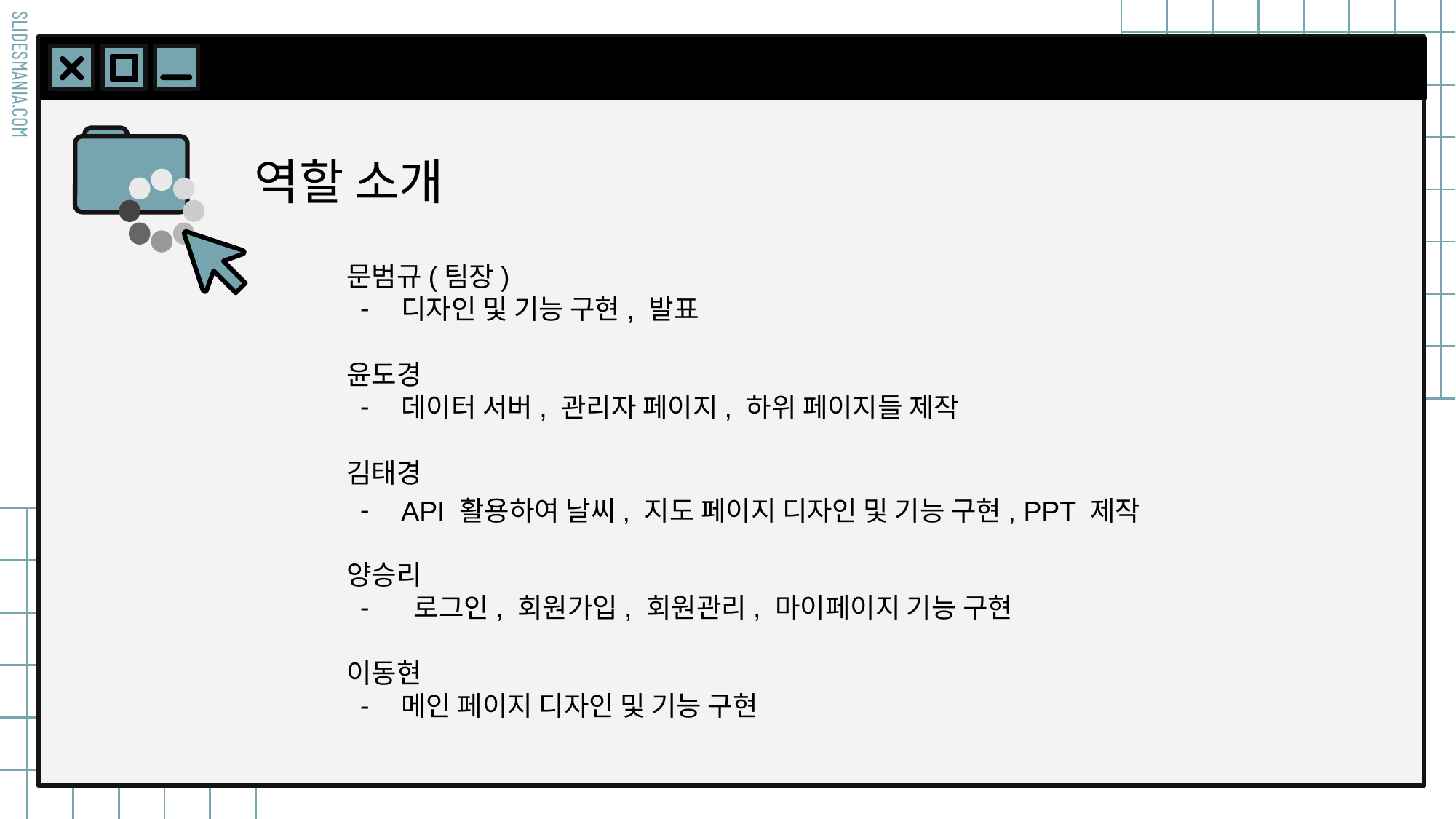

# 역할 소개
문범규(팀장)
디자인 및 기능 구현, 발표

윤도경
데이터 서버, 관리자 페이지, 하위 페이지들 제작

김태경
API 활용하여 날씨, 지도 페이지 디자인 및 기능 구현, PPT 제작
양승리
 로그인, 회원가입, 회원관리, 마이페이지 기능 구현

이동현
메인 페이지 디자인 및 기능 구현